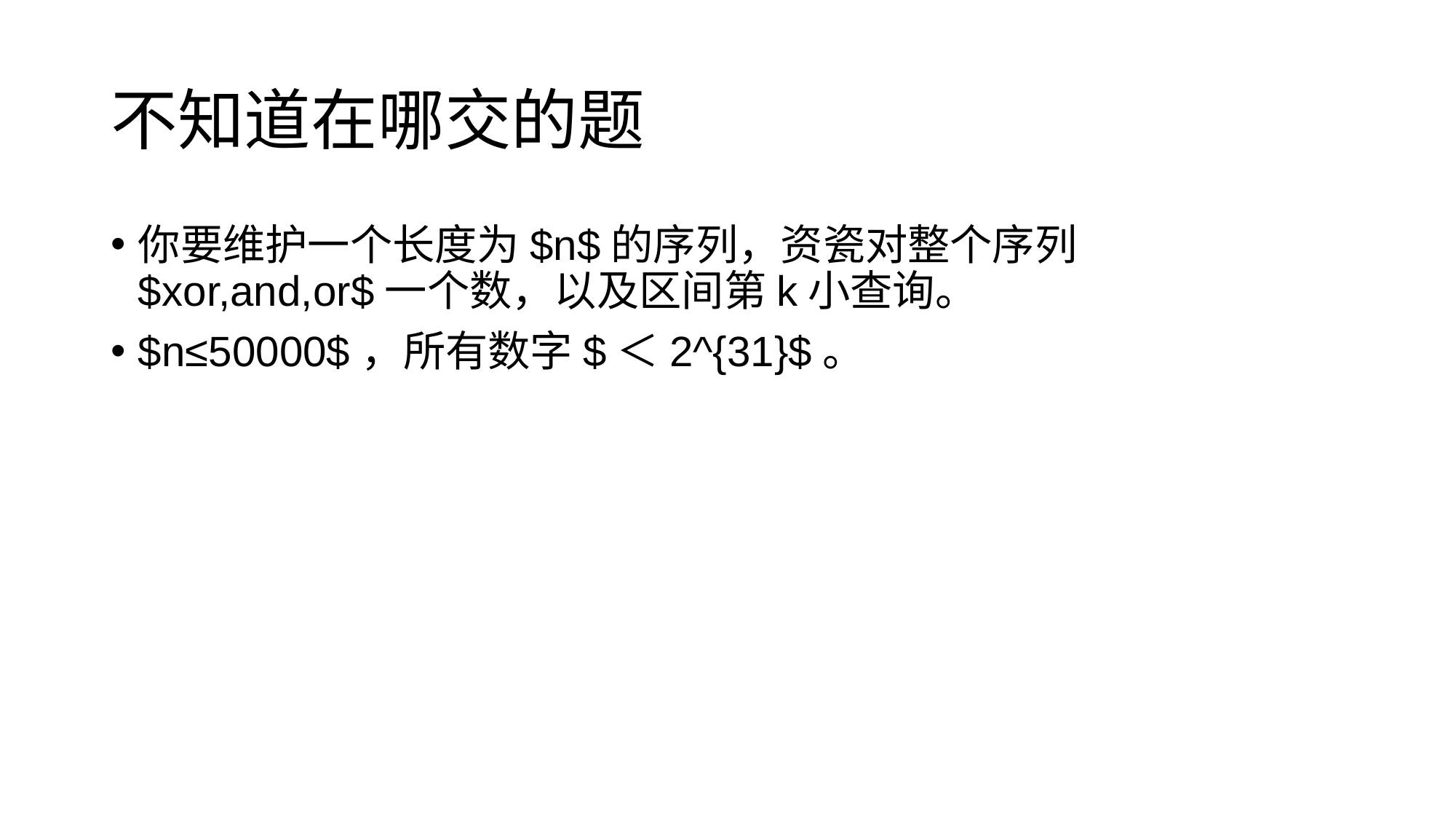

# 不知道在哪交的题
你要维护一个长度为$n$的序列，资瓷对整个序列$xor,and,or$一个数，以及区间第k小查询。
$n≤50000$，所有数字$＜2^{31}$。